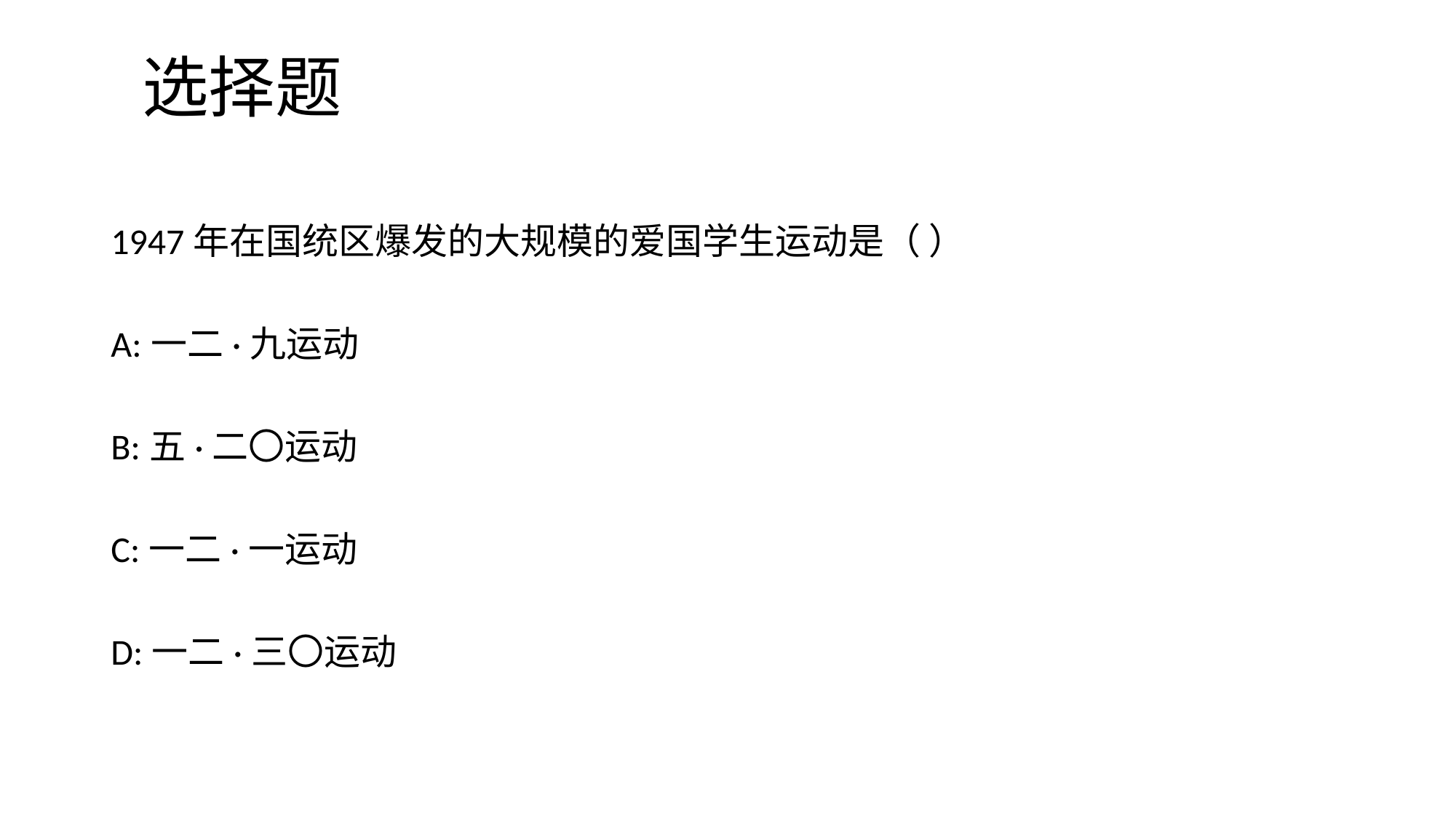

# 选择题
1947年在国统区爆发的大规模的爱国学生运动是（ ）
A:一二·九运动
B:五·二〇运动
C:一二·一运动
D:一二·三〇运动